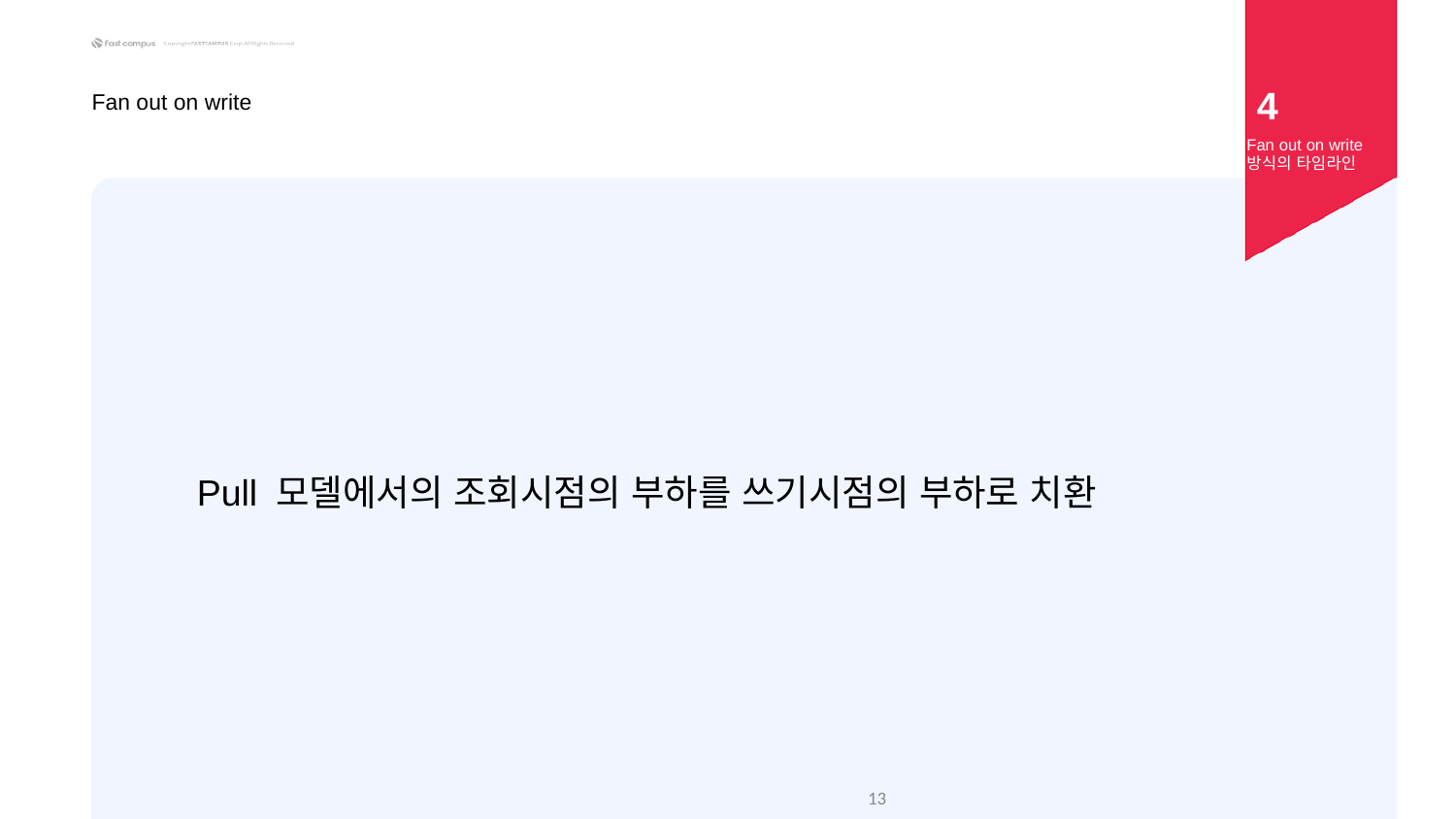

4
Fan out on write
Fan out on write 방식의 타임라인
Pull 모델에서의 조회시점의 부하를 쓰기시점의 부하로 치환
13